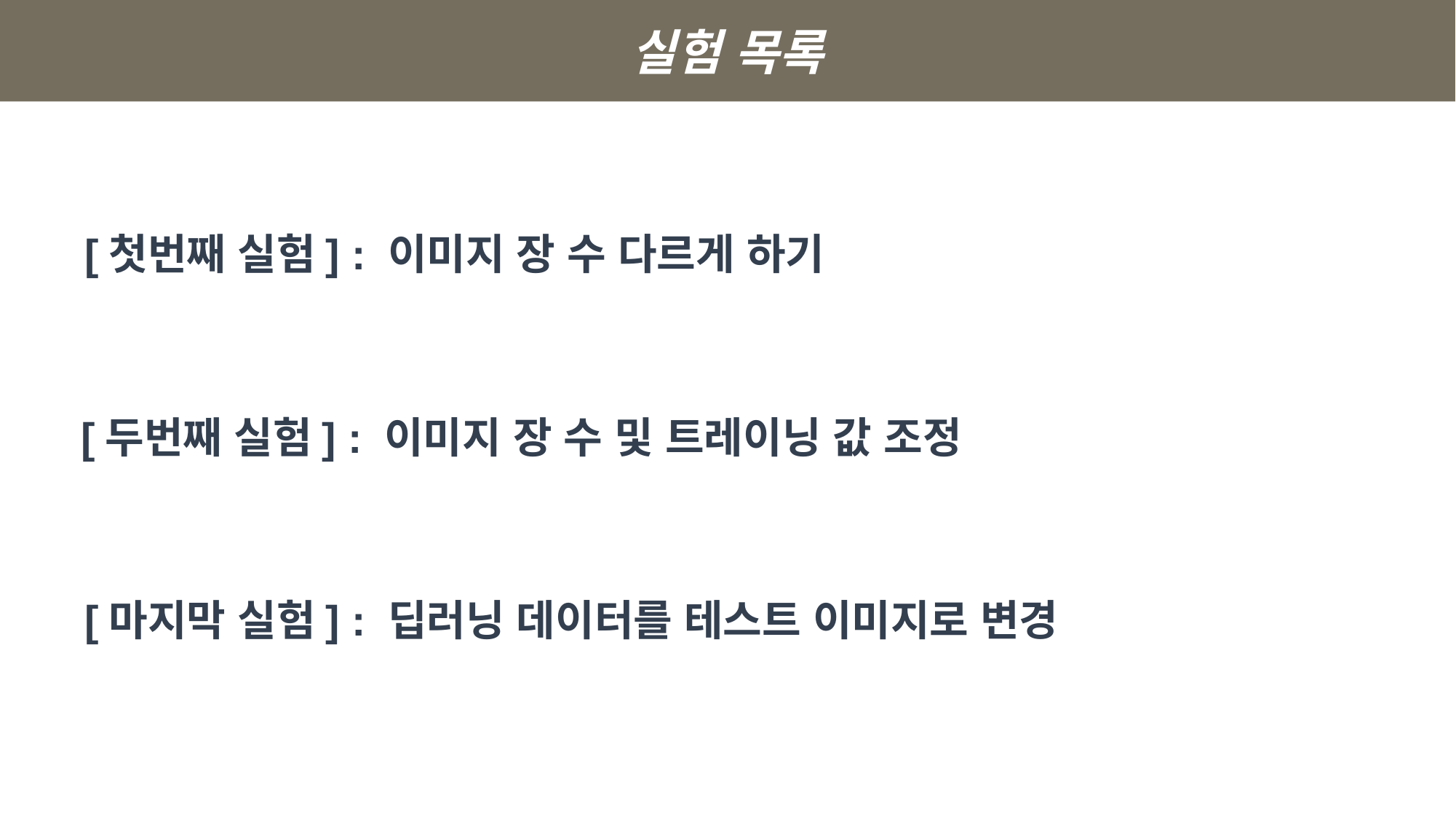

실험 목록
[첫번째 실험] : 이미지 장 수 다르게 하기
[두번째 실험] : 이미지 장 수 및 트레이닝 값 조정
[마지막 실험] : 딥러닝 데이터를 테스트 이미지로 변경